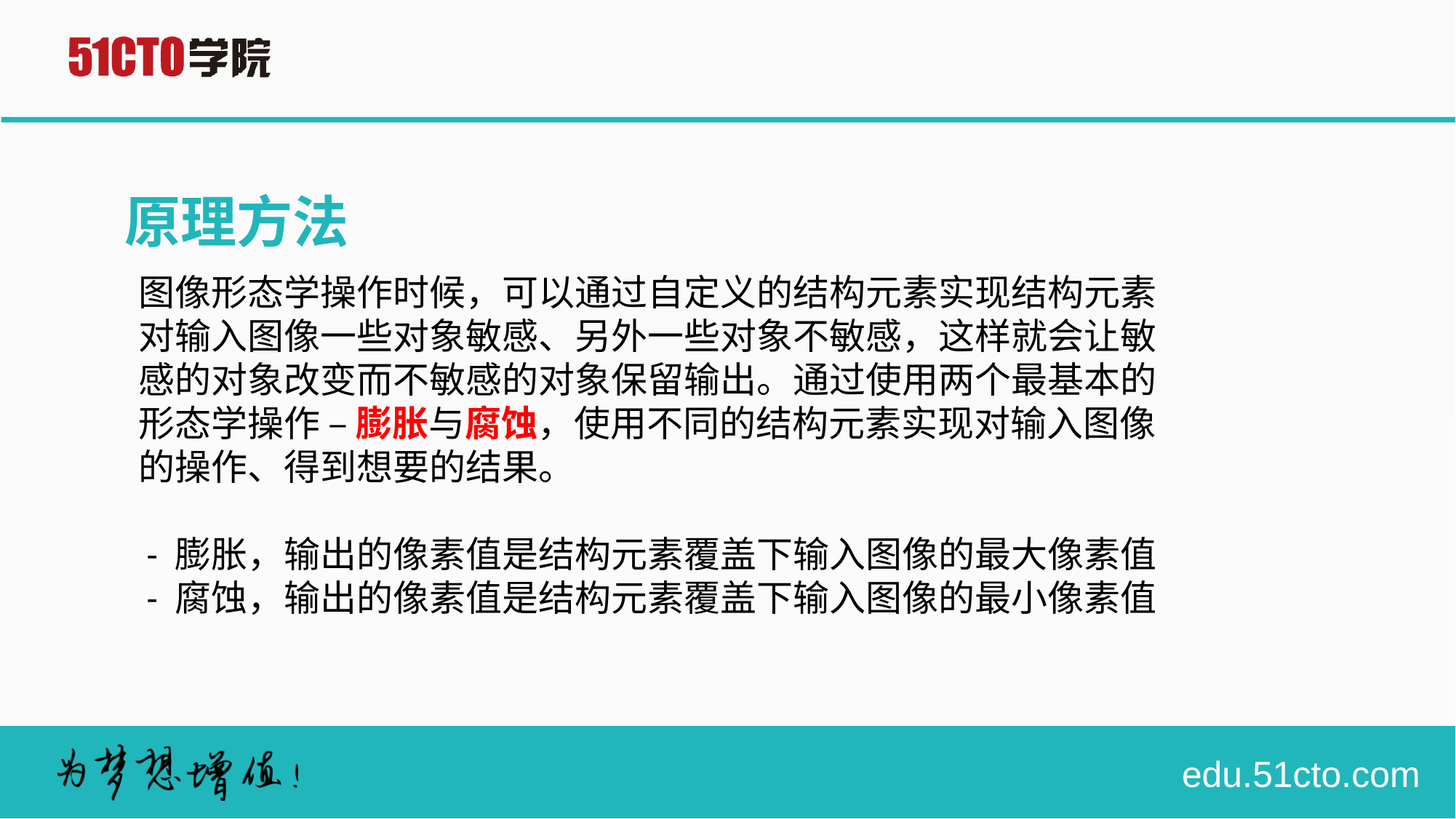

# 原理方法
图像形态学操作时候，可以通过自定义的结构元素实现结构元素
对输入图像一些对象敏感、另外一些对象不敏感，这样就会让敏
感的对象改变而不敏感的对象保留输出。通过使用两个最基本的
形态学操作 – 膨胀与腐蚀，使用不同的结构元素实现对输入图像
的操作、得到想要的结果。

 - 膨胀，输出的像素值是结构元素覆盖下输入图像的最大像素值
 - 腐蚀，输出的像素值是结构元素覆盖下输入图像的最小像素值